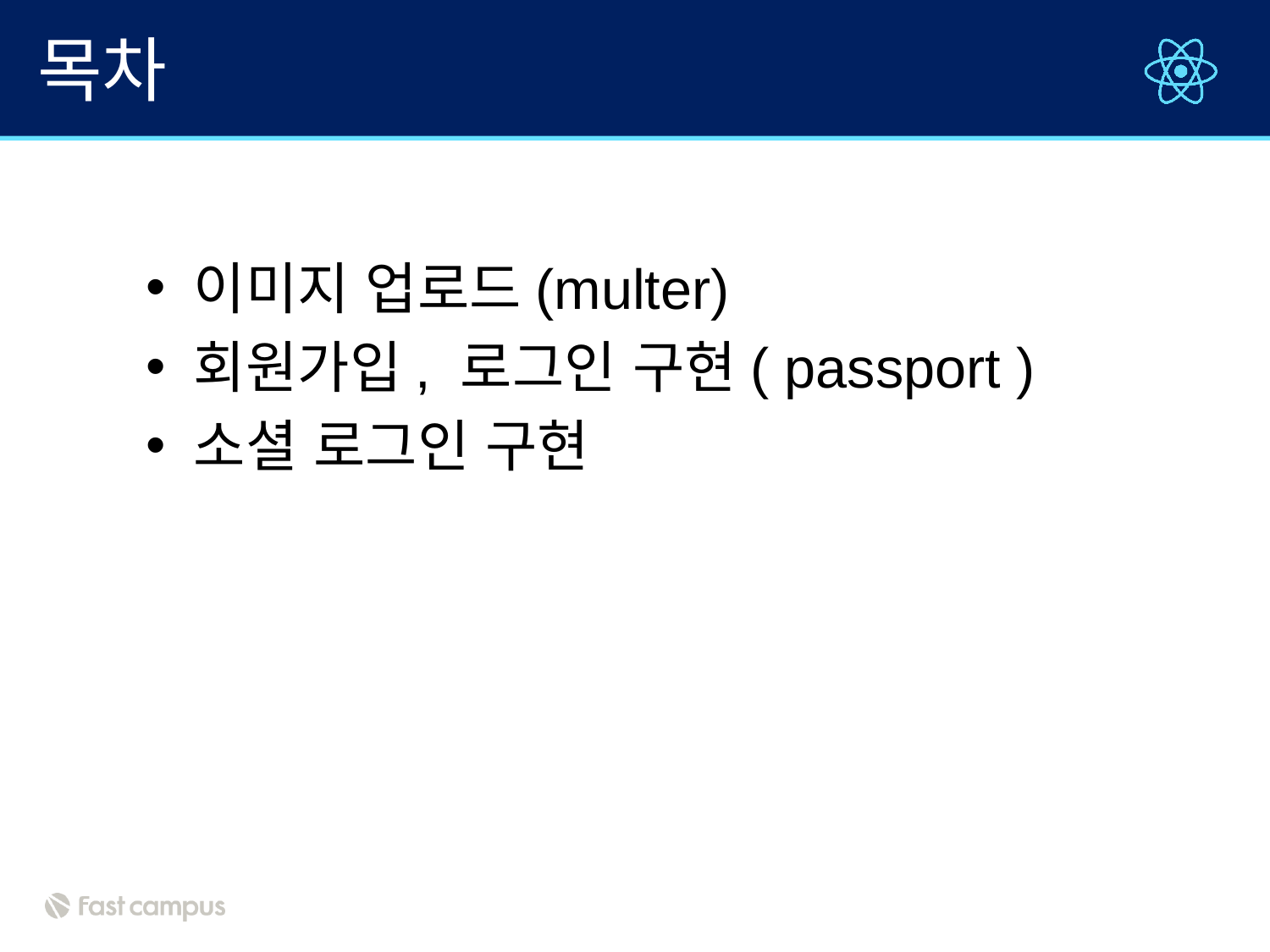

# 목차
이미지 업로드(multer)
회원가입, 로그인 구현( passport )
소셜 로그인 구현